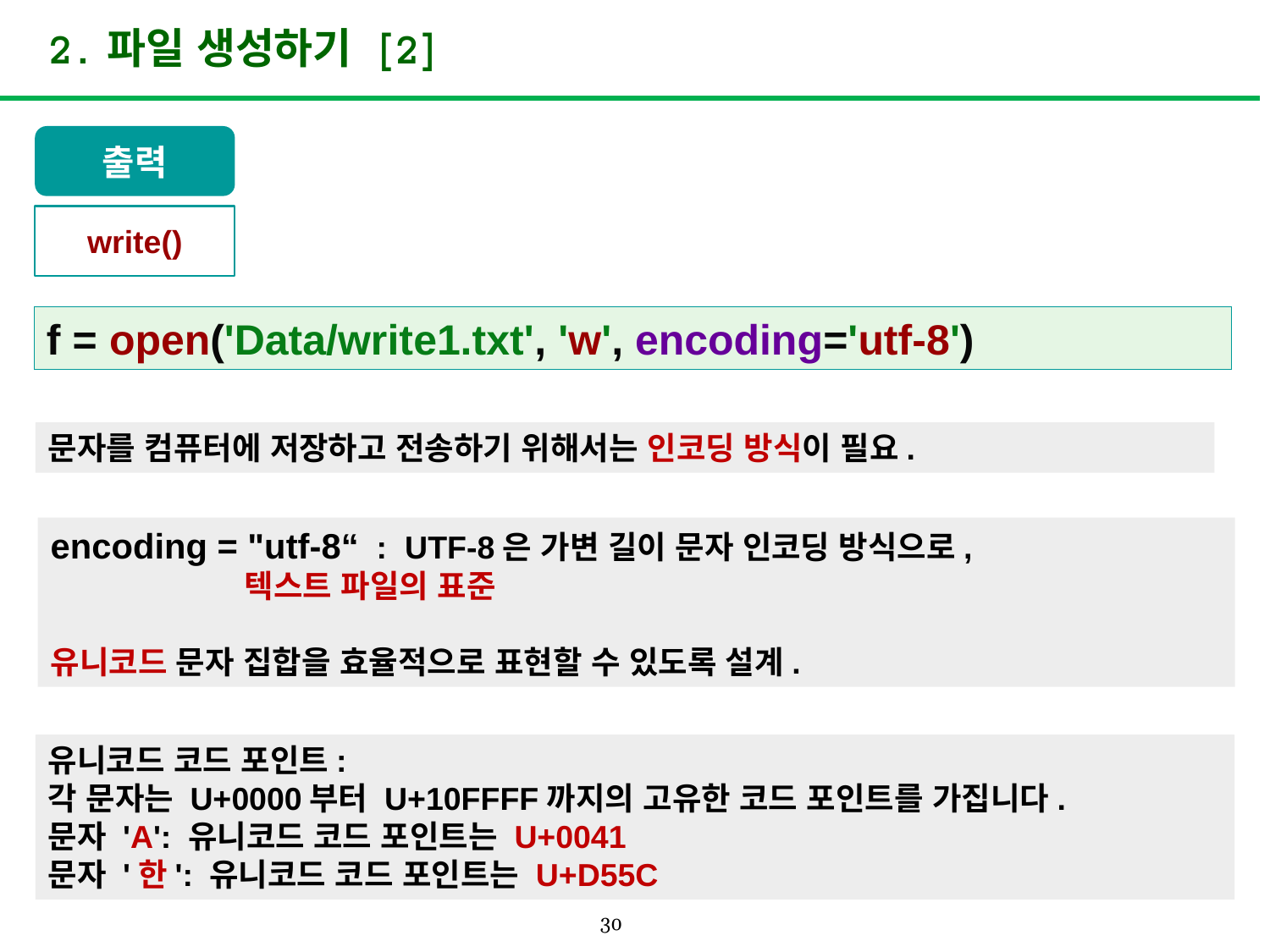

# 2.파일 생성하기 [2]
출력
write()
f = open('Data/write1.txt', 'w', encoding='utf-8')
문자를 컴퓨터에 저장하고 전송하기 위해서는 인코딩 방식이 필요.
encoding = "utf-8“  :  UTF-8은 가변 길이 문자 인코딩 방식으로,
                     텍스트 파일의 표준

유니코드 문자 집합을 효율적으로 표현할 수 있도록 설계.
유니코드 코드 포인트:
각 문자는 U+0000부터 U+10FFFF까지의 고유한 코드 포인트를 가집니다.
문자 'A': 유니코드 코드 포인트는 U+0041
문자 '한': 유니코드 코드 포인트는 U+D55C
30